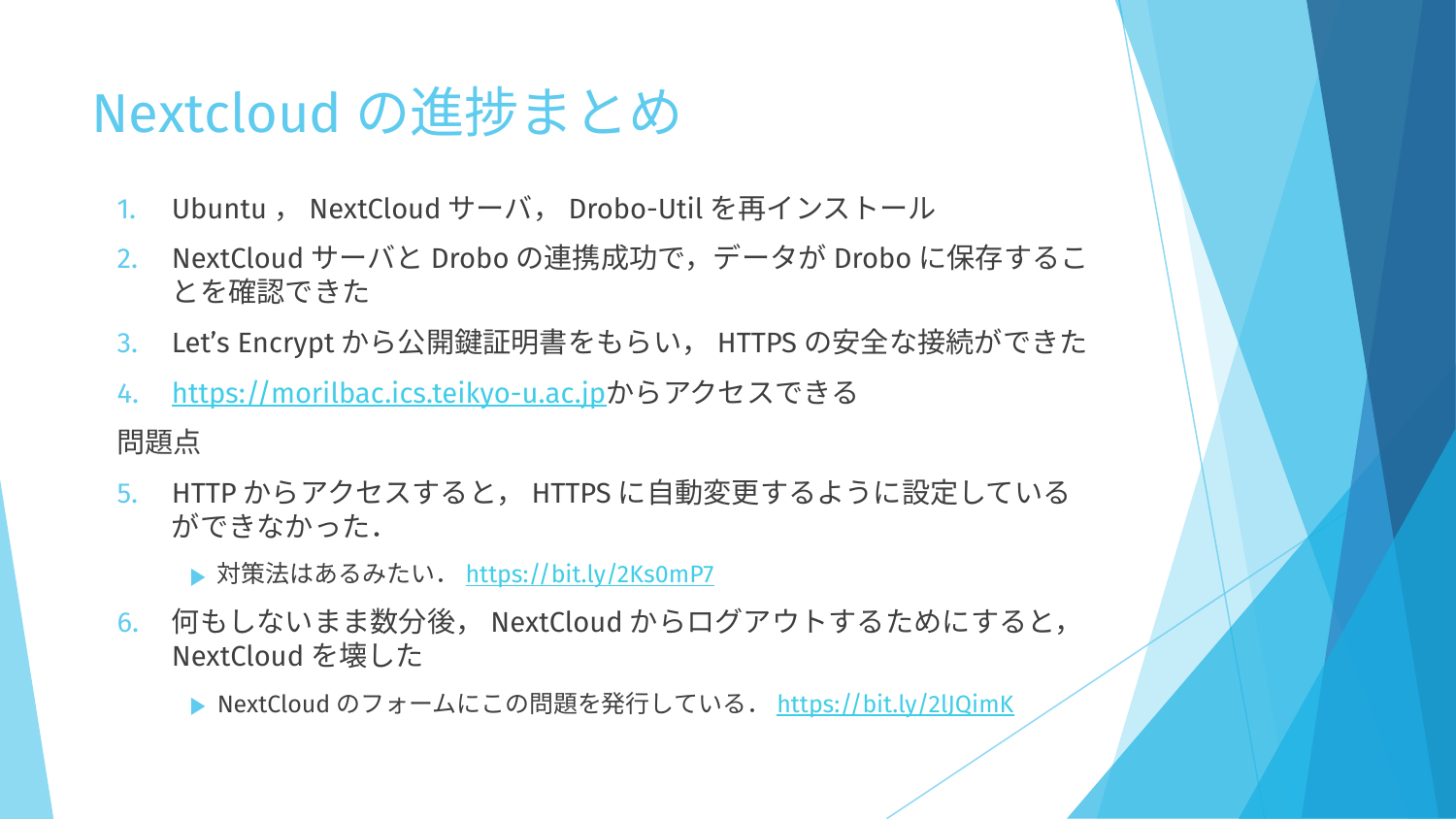

# Nextcloudの進捗まとめ
Ubuntu，NextCloudサーバ，Drobo-Utilを再インストール
NextCloudサーバとDroboの連携成功で，データがDroboに保存することを確認できた
Let’s Encryptから公開鍵証明書をもらい，HTTPSの安全な接続ができた
https://morilbac.ics.teikyo-u.ac.jpからアクセスできる
問題点
HTTPからアクセスすると，HTTPSに自動変更するように設定しているができなかった．
対策法はあるみたい．https://bit.ly/2Ks0mP7
何もしないまま数分後，NextCloudからログアウトするためにすると，NextCloudを壊した
NextCloudのフォームにこの問題を発行している．https://bit.ly/2lJQimK